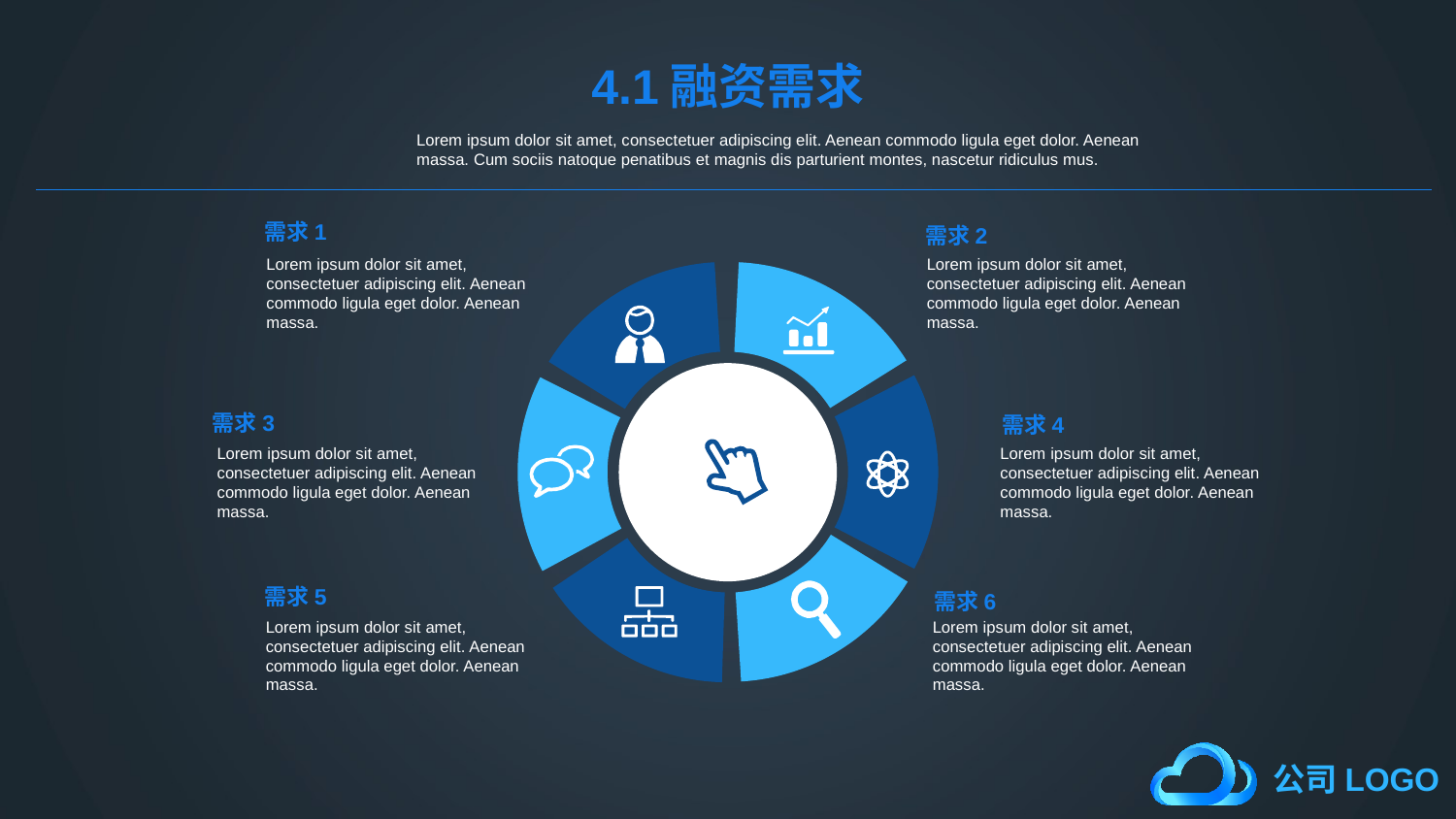

4.1融资需求
Lorem ipsum dolor sit amet, consectetuer adipiscing elit. Aenean commodo ligula eget dolor. Aenean massa. Cum sociis natoque penatibus et magnis dis parturient montes, nascetur ridiculus mus.
需求1
需求2
Lorem ipsum dolor sit amet, consectetuer adipiscing elit. Aenean commodo ligula eget dolor. Aenean massa.
Lorem ipsum dolor sit amet, consectetuer adipiscing elit. Aenean commodo ligula eget dolor. Aenean massa.

需求3
需求4
Lorem ipsum dolor sit amet, consectetuer adipiscing elit. Aenean commodo ligula eget dolor. Aenean massa.
Lorem ipsum dolor sit amet, consectetuer adipiscing elit. Aenean commodo ligula eget dolor. Aenean massa.

需求5
需求6
Lorem ipsum dolor sit amet, consectetuer adipiscing elit. Aenean commodo ligula eget dolor. Aenean massa.
Lorem ipsum dolor sit amet, consectetuer adipiscing elit. Aenean commodo ligula eget dolor. Aenean massa.